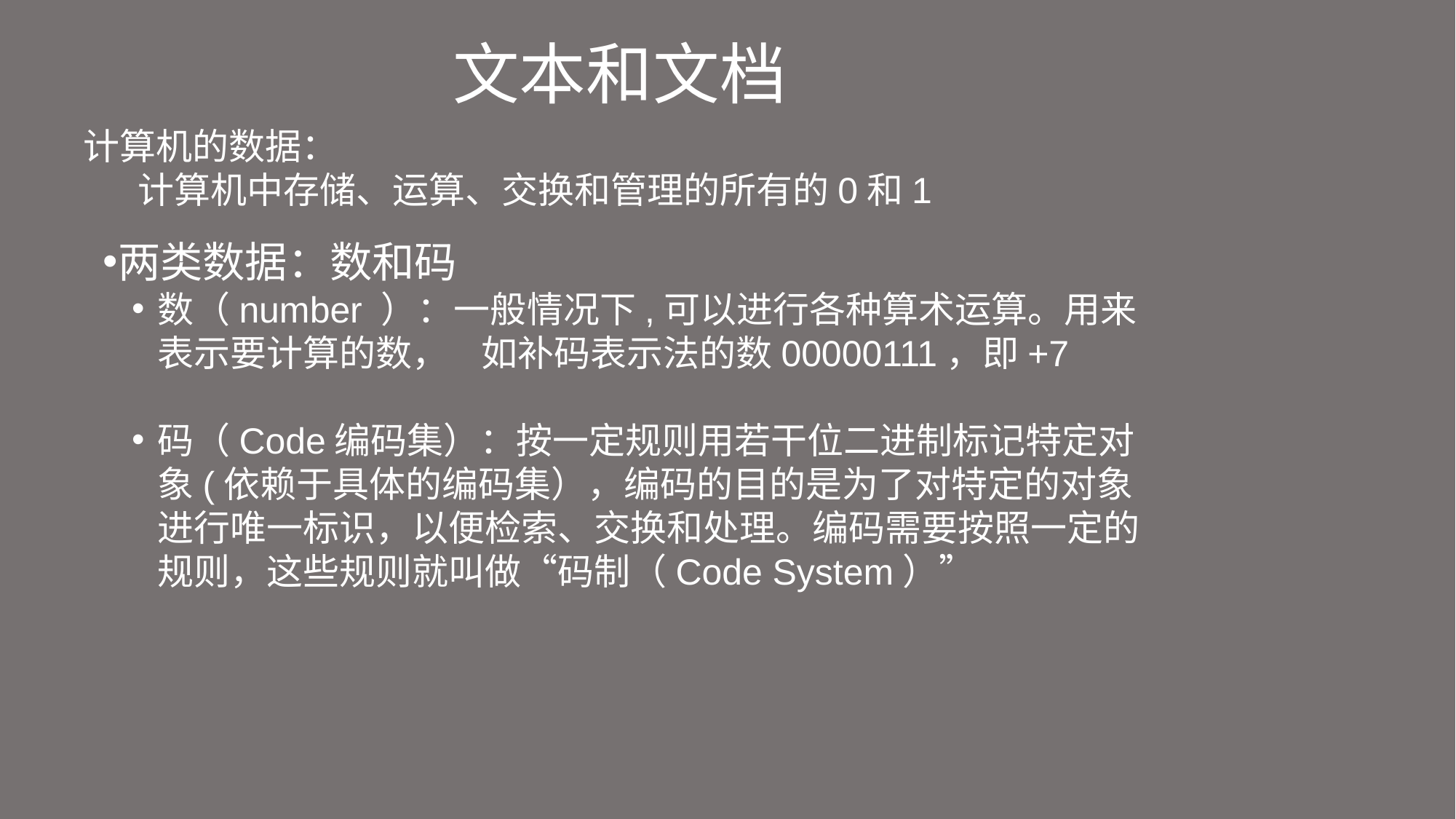

文本和文档
计算机的数据：
计算机中存储、运算、交换和管理的所有的0和1

两类数据：数和码
数（number ）：一般情况下,可以进行各种算术运算。用来表示要计算的数，    如补码表示法的数00000111，即+7

码（Code编码集）：按一定规则用若干位二进制标记特定对象(依赖于具体的编码集），编码的目的是为了对特定的对象进行唯一标识，以便检索、交换和处理。编码需要按照一定的规则，这些规则就叫做“码制（Code System）”